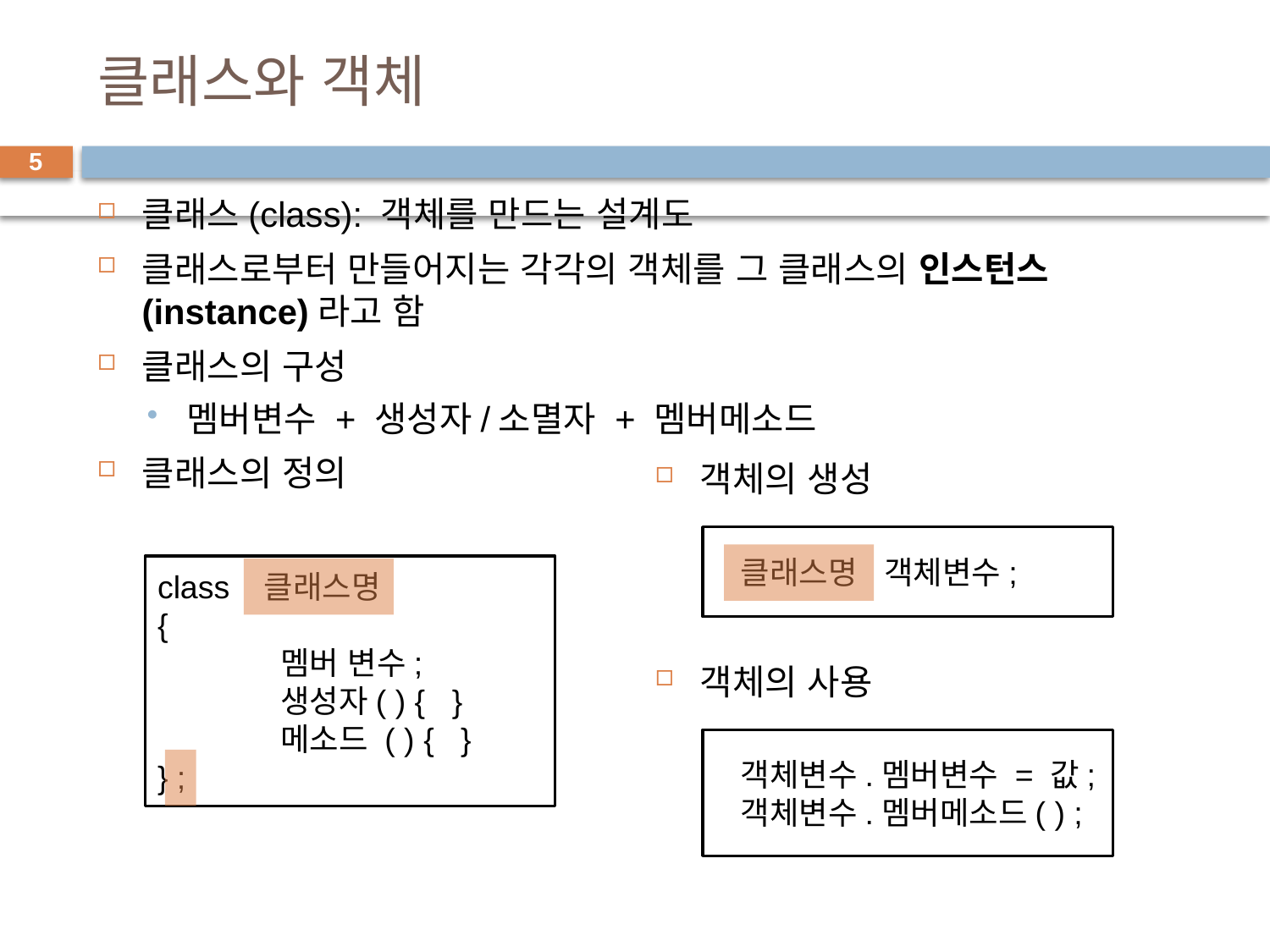

# 클래스와 객체
5
클래스(class): 객체를 만드는 설계도
클래스로부터 만들어지는 각각의 객체를 그 클래스의 인스턴스(instance)라고 함
클래스의 구성
멤버변수 + 생성자/소멸자 + 멤버메소드
클래스의 정의

객체의 생성

  클래스명   객체변수;

class   클래스명
{
             멤버 변수;
             생성자( ) {   }
             메소드 ( ) {   }
} ;

객체의 사용

  객체변수.멤버변수 = 값;
  객체변수.멤버메소드( ) ;